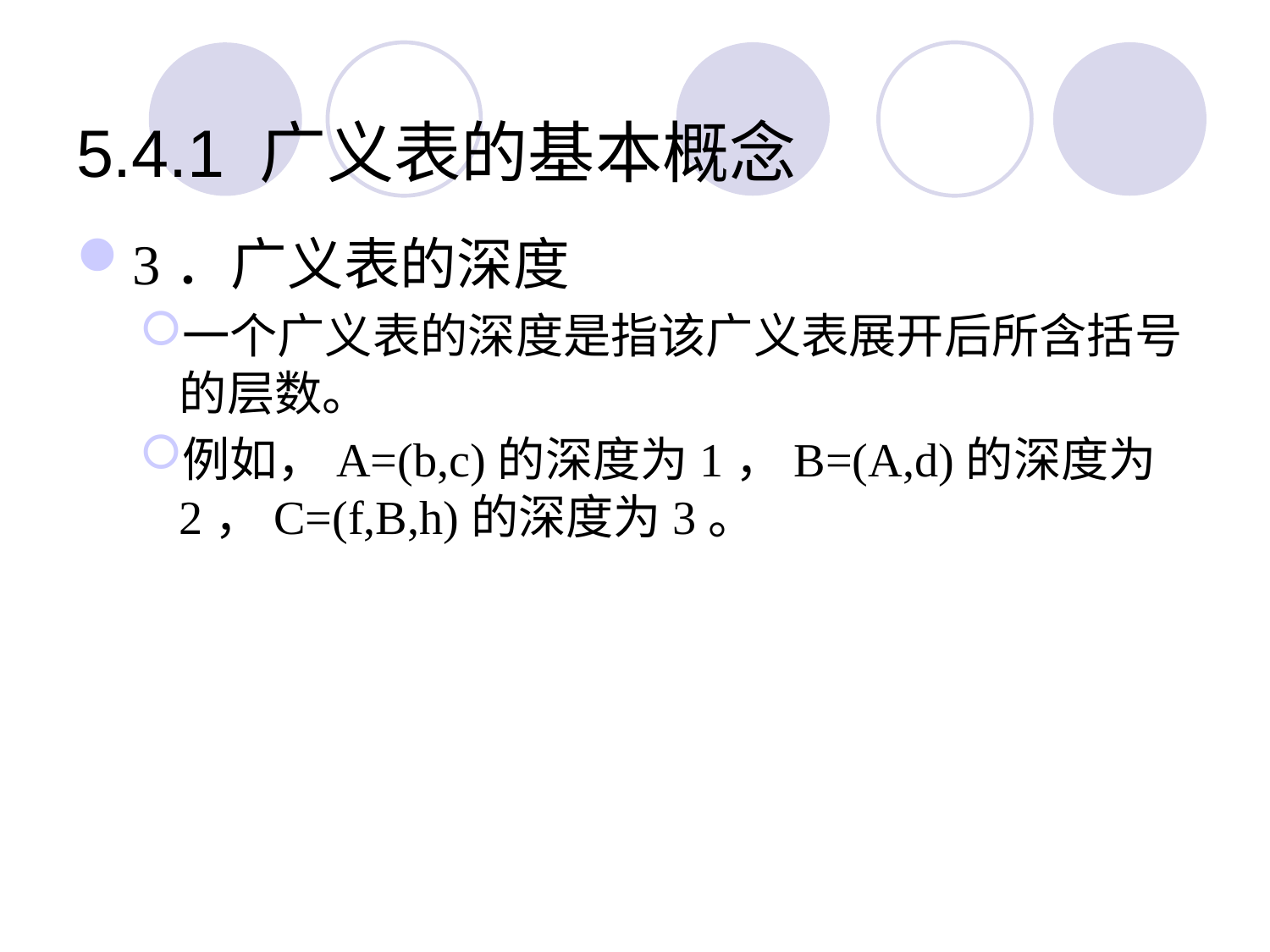

5.4.1 广义表的基本概念
3．广义表的深度
一个广义表的深度是指该广义表展开后所含括号的层数。
例如，A=(b,c)的深度为1，B=(A,d)的深度为2，C=(f,B,h)的深度为3。
87